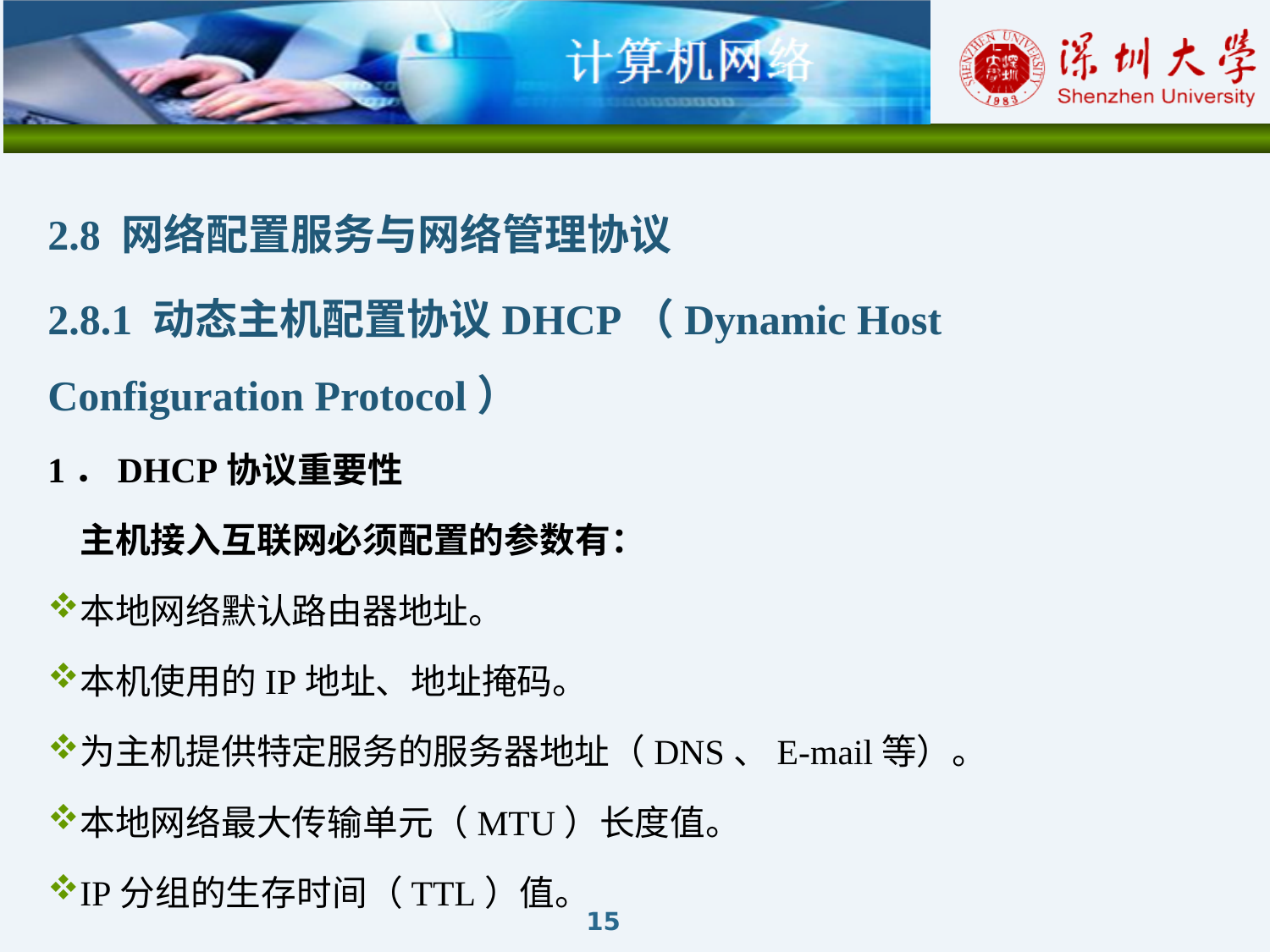

2.8 网络配置服务与网络管理协议
2.8.1 动态主机配置协议DHCP（Dynamic Host Configuration Protocol）
1．DHCP协议重要性
   主机接入互联网必须配置的参数有：
本地网络默认路由器地址。
本机使用的IP地址、地址掩码。
为主机提供特定服务的服务器地址（DNS、E-mail等）。
本地网络最大传输单元（MTU）长度值。
IP分组的生存时间（TTL）值。
15